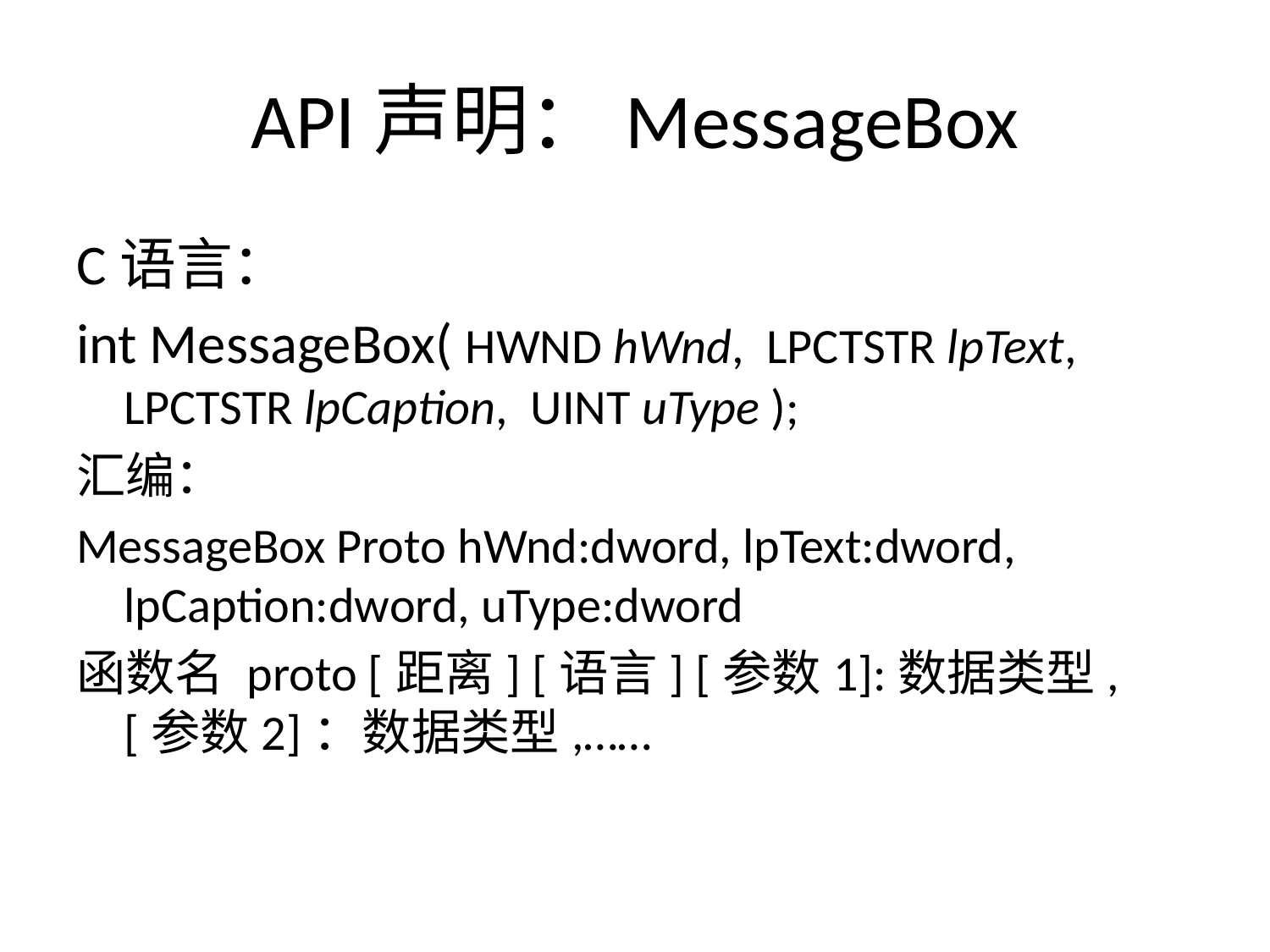

# API声明：MessageBox
C语言：
int MessageBox( HWND hWnd,  LPCTSTR lpText,  LPCTSTR lpCaption,  UINT uType );
汇编：
MessageBox Proto hWnd:dword, lpText:dword, lpCaption:dword, uType:dword
函数名 proto [距离] [语言] [参数1]:数据类型, [参数2]：数据类型,……